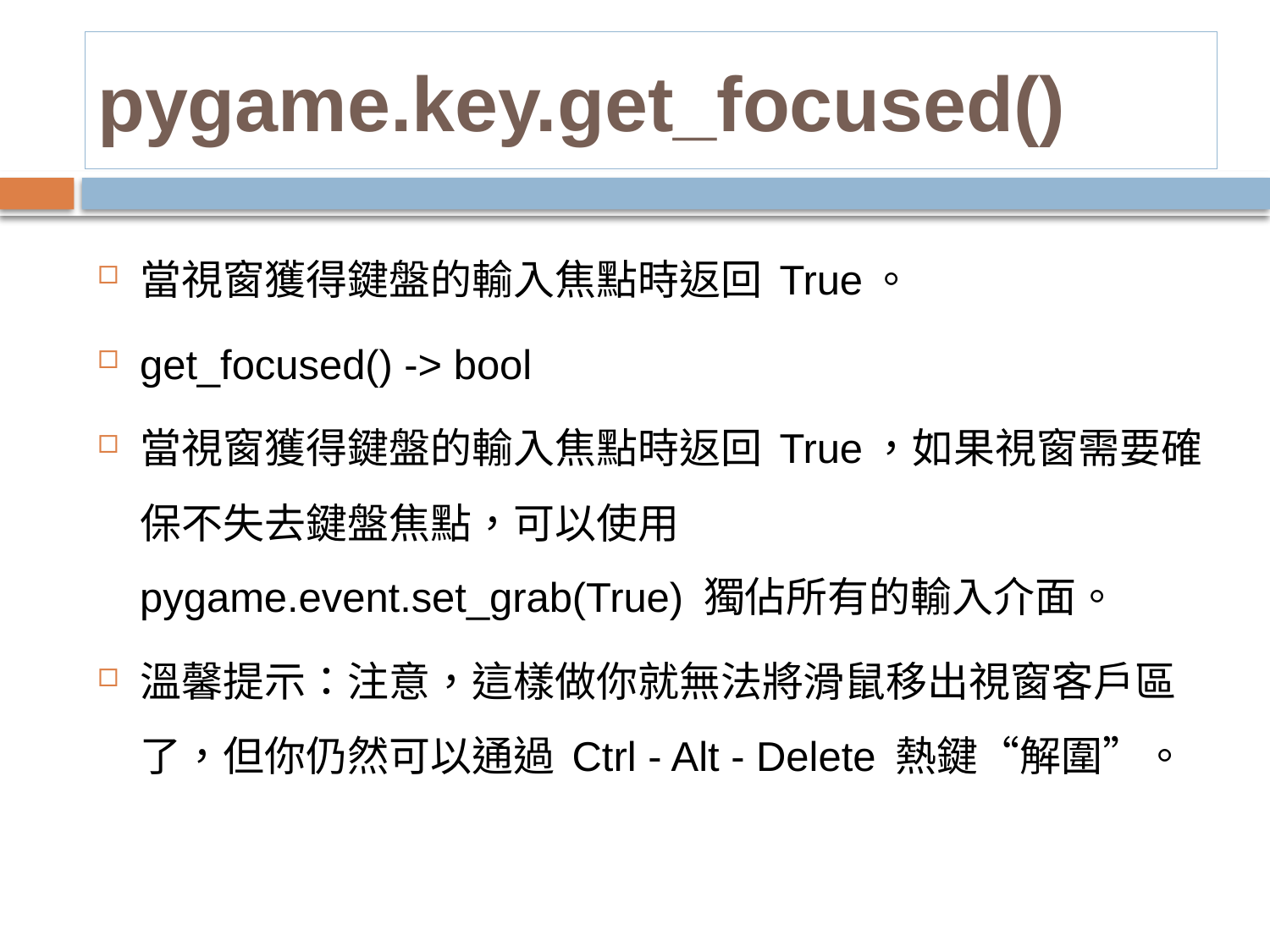

# pygame.key.get_focused()
當視窗獲得鍵盤的輸入焦點時返回 True。
get_focused() -> bool
當視窗獲得鍵盤的輸入焦點時返回 True，如果視窗需要確保不失去鍵盤焦點，可以使用 pygame.event.set_grab(True) 獨佔所有的輸入介面。
溫馨提示：注意，這樣做你就無法將滑鼠移出視窗客戶區了，但你仍然可以通過 Ctrl - Alt - Delete 熱鍵“解圍”。